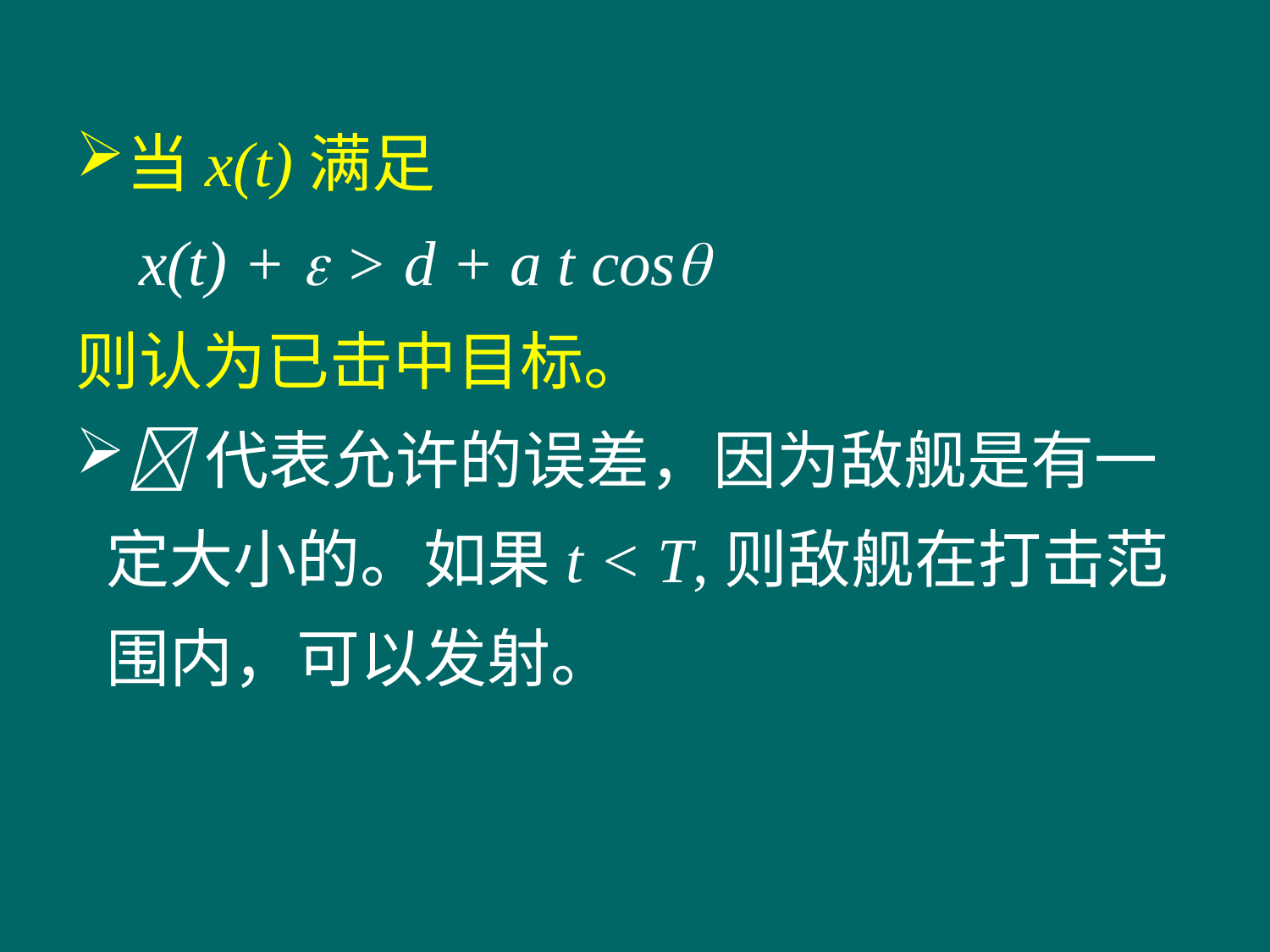

当x(t)满足
    x(t) + ε > d + a t cosθ
则认为已击中目标。
ε代表允许的误差，因为敌舰是有一定大小的。如果t < T,则敌舰在打击范围内，可以发射。